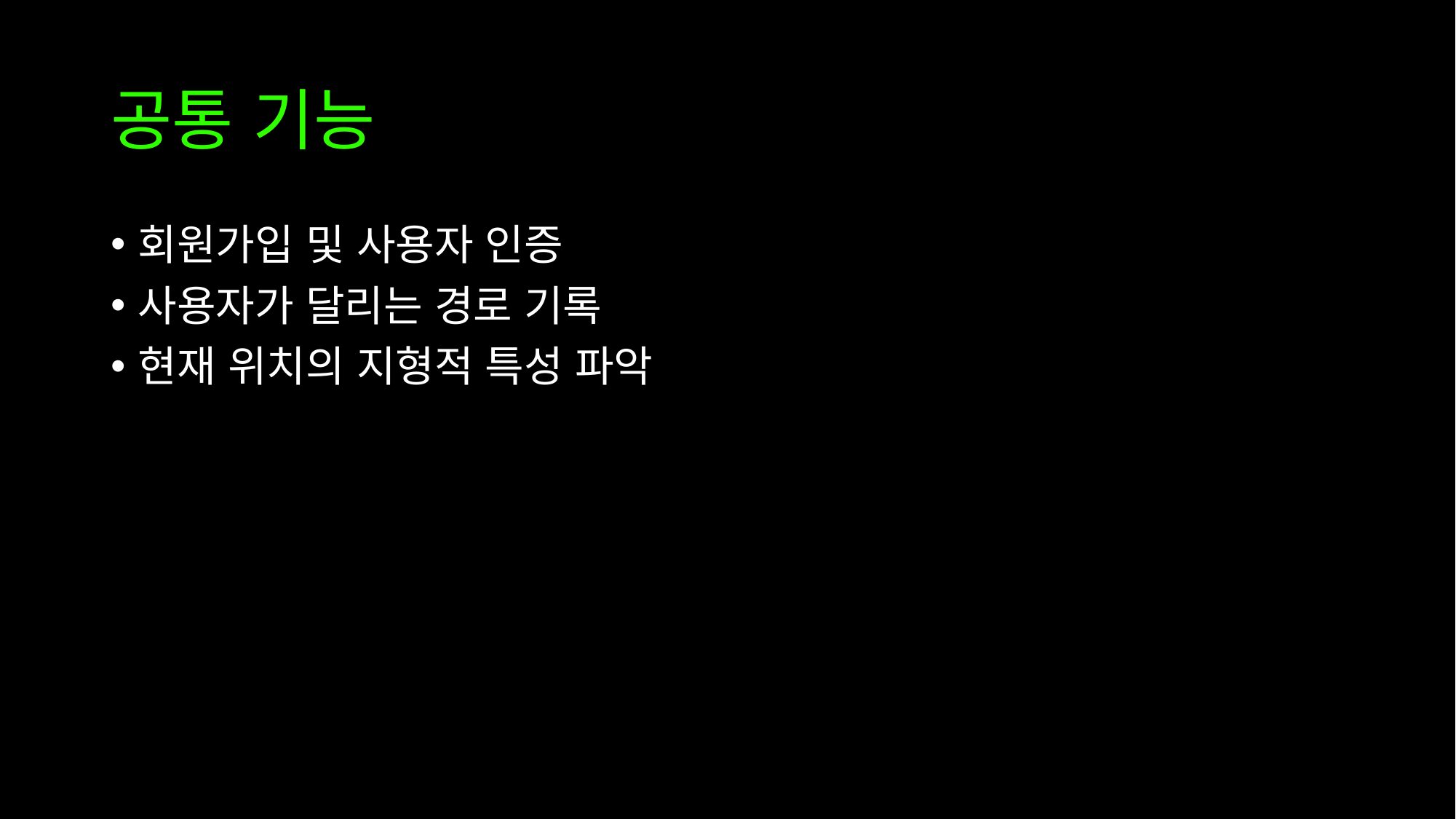

# 공통 기능
회원가입 및 사용자 인증
사용자가 달리는 경로 기록
현재 위치의 지형적 특성 파악